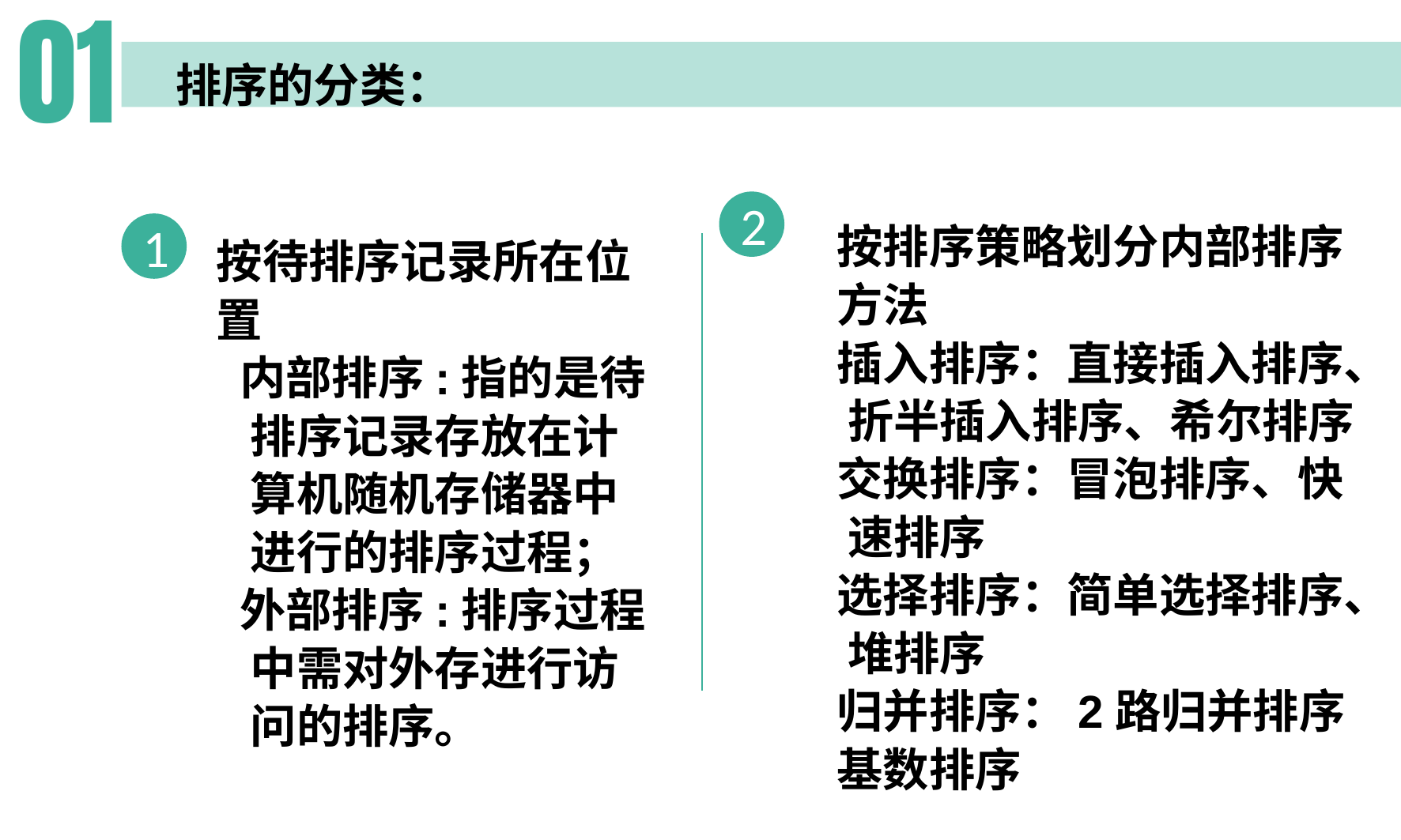

01

  排序的分类：
2
按排序策略划分内部排序方法
插入排序：直接插入排序、折半插入排序、希尔排序
交换排序：冒泡排序、快速排序
选择排序：简单选择排序、堆排序
归并排序：2路归并排序
基数排序

1
按待排序记录所在位置
内部排序:指的是待排序记录存放在计算机随机存储器中进行的排序过程；
外部排序:排序过程中需对外存进行访问的排序。